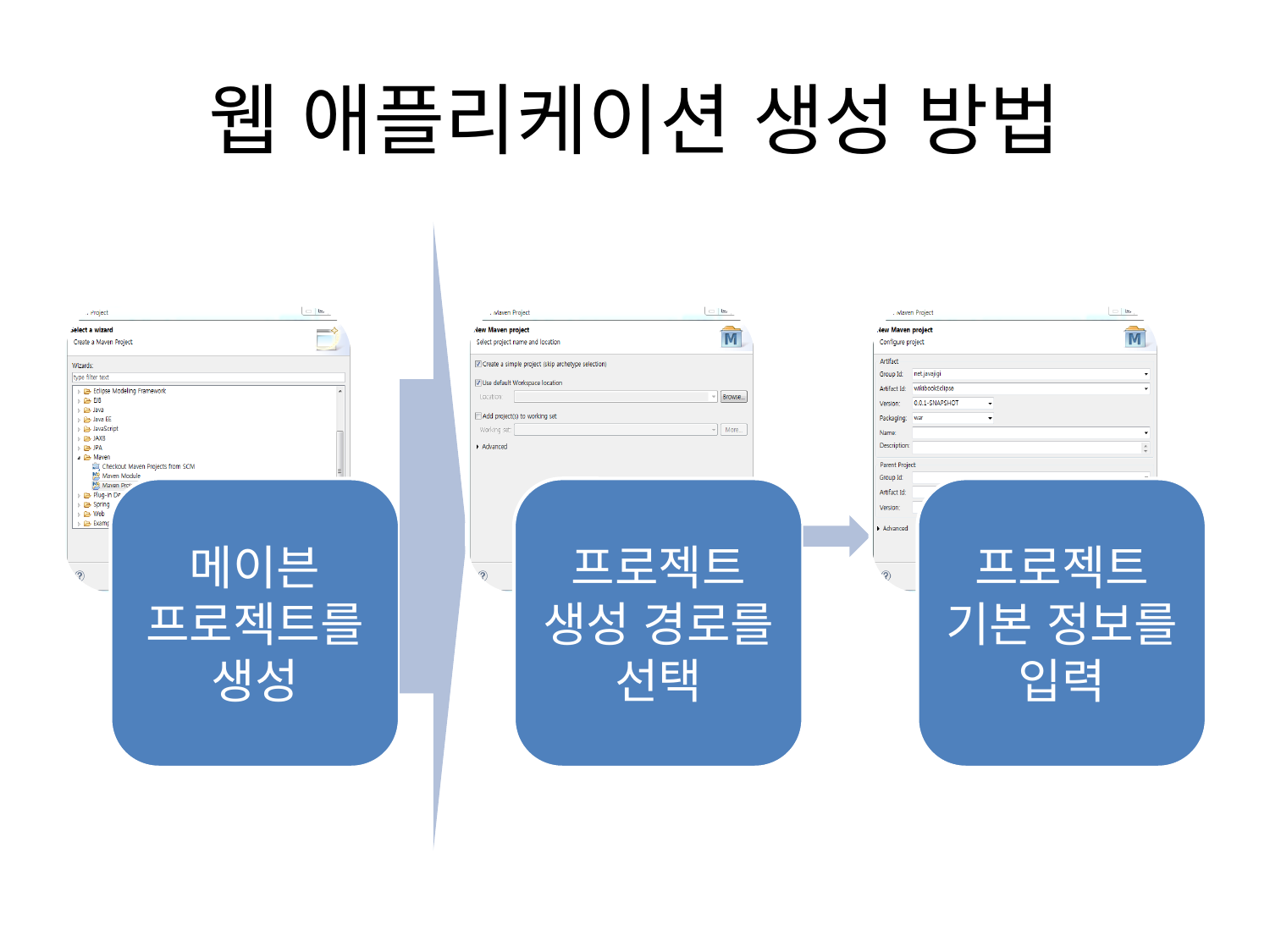

# 웹 애플리케이션 생성 방법
메이븐 프로젝트를 생성
프로젝트 생성 경로를 선택
프로젝트 기본 정보를 입력